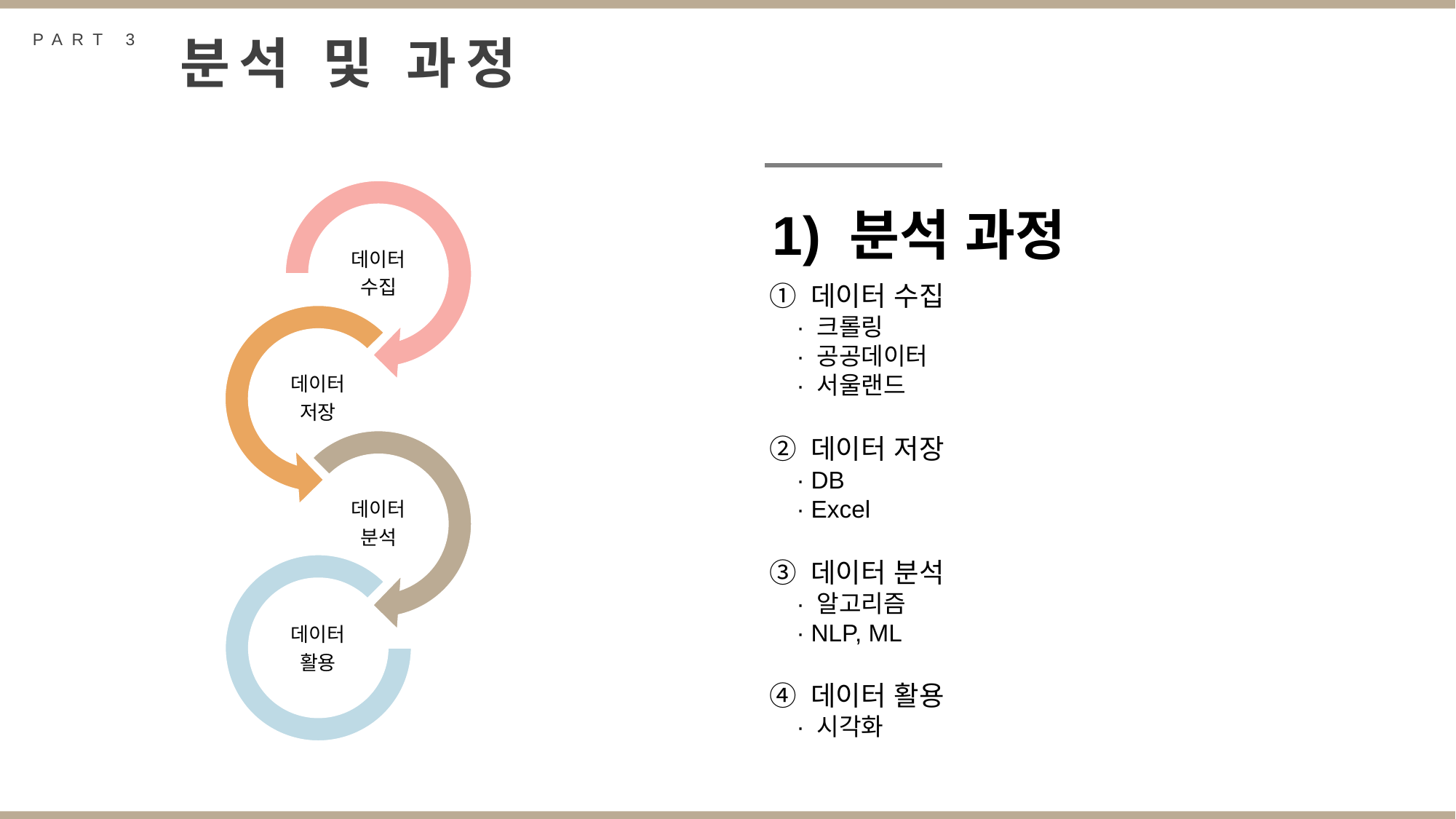

PART 3
분석 및 과정
데이터
수집
데이터
저장
데이터
분석
데이터
활용
1) 분석 과정
① 데이터 수집
    · 크롤링
    · 공공데이터
    · 서울랜드

② 데이터 저장
    · DB
    · Excel

③ 데이터 분석
    · 알고리즘
    · NLP, ML

④ 데이터 활용
    · 시각화